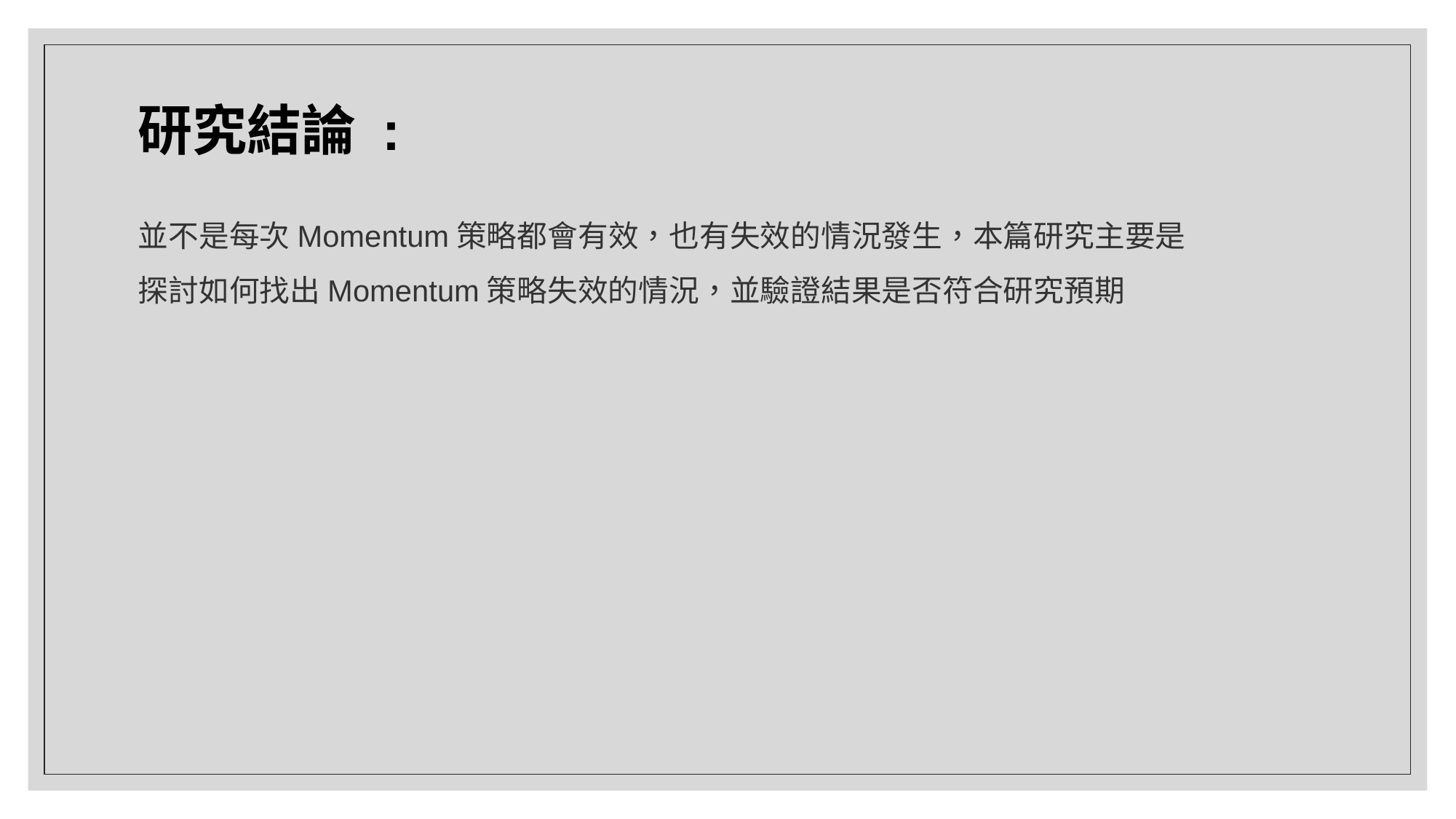

# 研究結論 :
並不是每次Momentum策略都會有效，也有失效的情況發生，本篇研究主要是探討如何找出Momentum策略失效的情況，並驗證結果是否符合研究預期